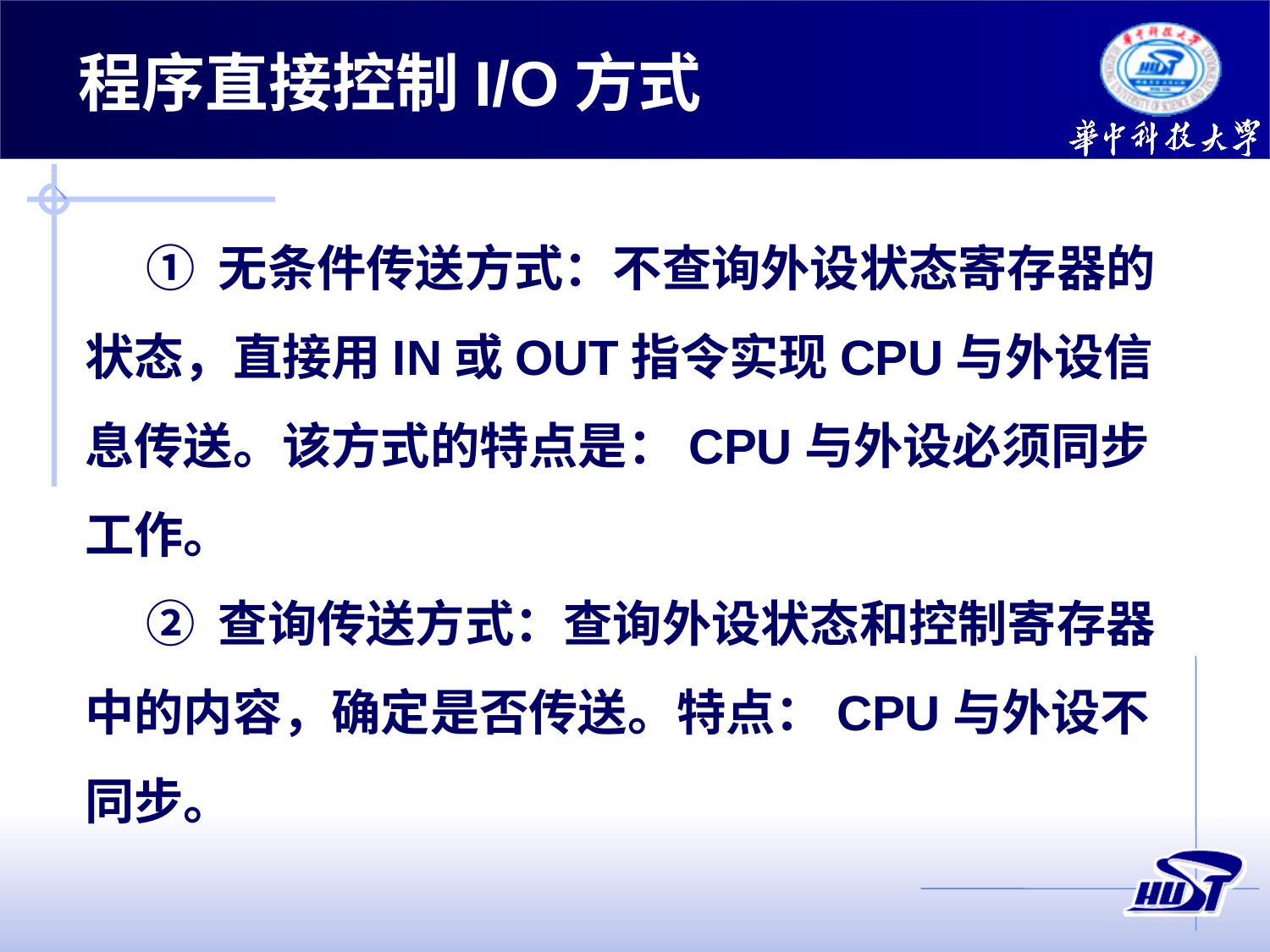

# 程序直接控制I/O方式
① 无条件传送方式：不查询外设状态寄存器的状态，直接用IN或OUT指令实现CPU与外设信息传送。该方式的特点是：CPU与外设必须同步工作。
② 查询传送方式：查询外设状态和控制寄存器中的内容，确定是否传送。特点：CPU与外设不同步。